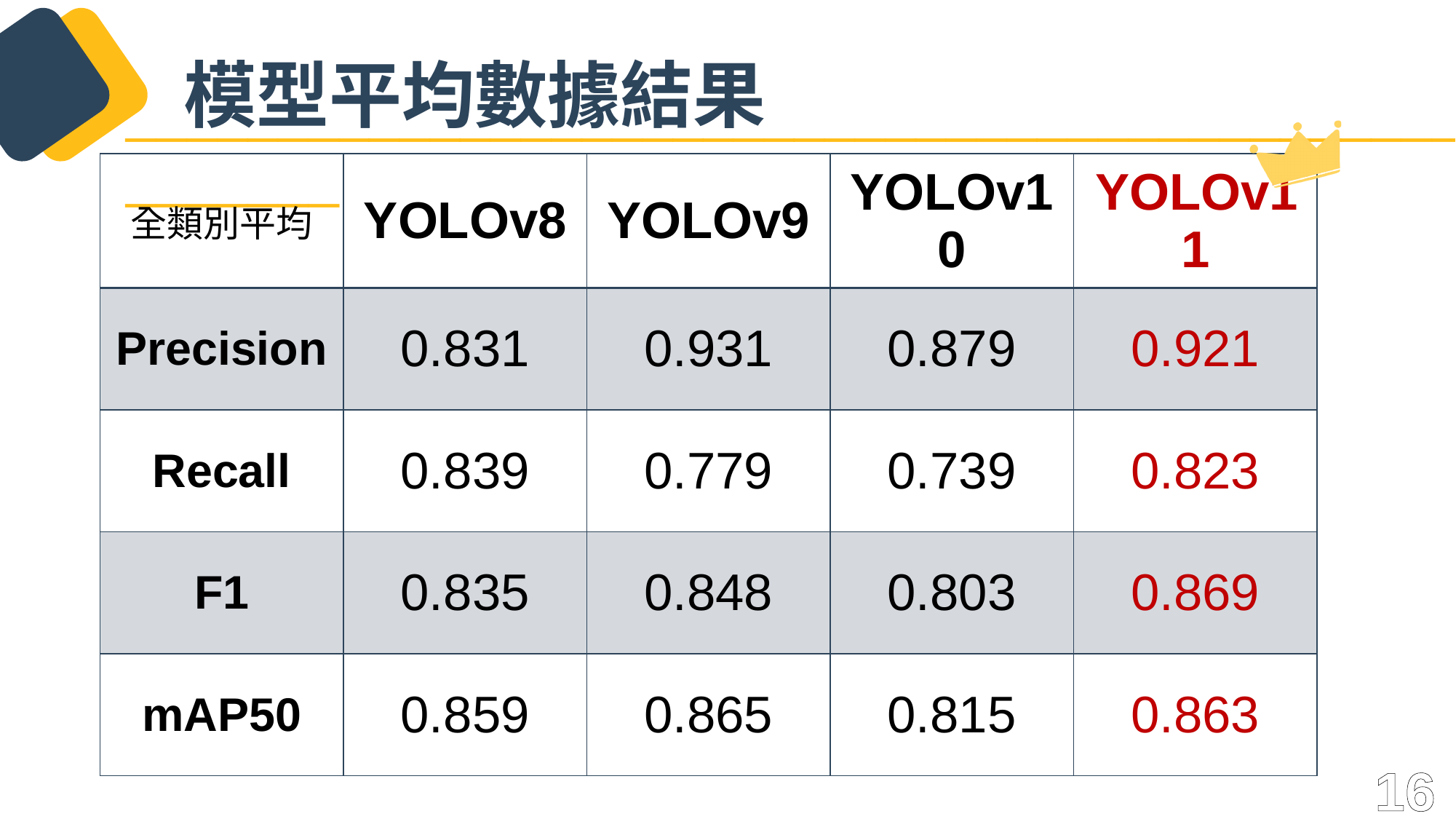

# 模型平均數據結果
___________________________________________________

| 全類別平均 | YOLOv8 | YOLOv9 | YOLOv10 | YOLOv11 |
| --- | --- | --- | --- | --- |
| Precision | 0.831 | 0.931 | 0.879 | 0.921 |
| Recall | 0.839 | 0.779 | 0.739 | 0.823 |
| F1 | 0.835 | 0.848 | 0.803 | 0.869 |
| mAP50 | 0.859 | 0.865 | 0.815 | 0.863 |
16